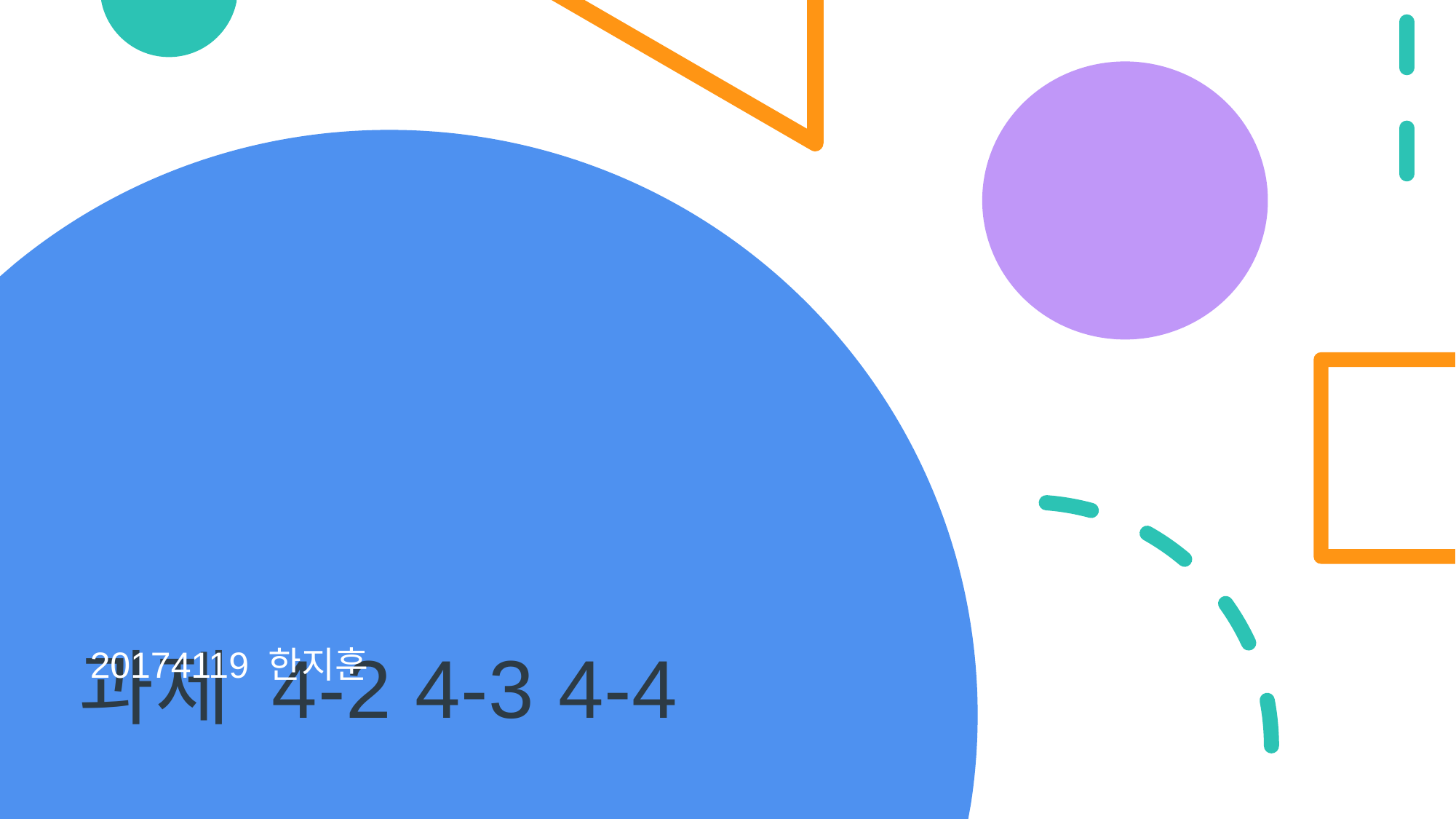

# 과제 4-2 4-3 4-4

20174119 한지훈